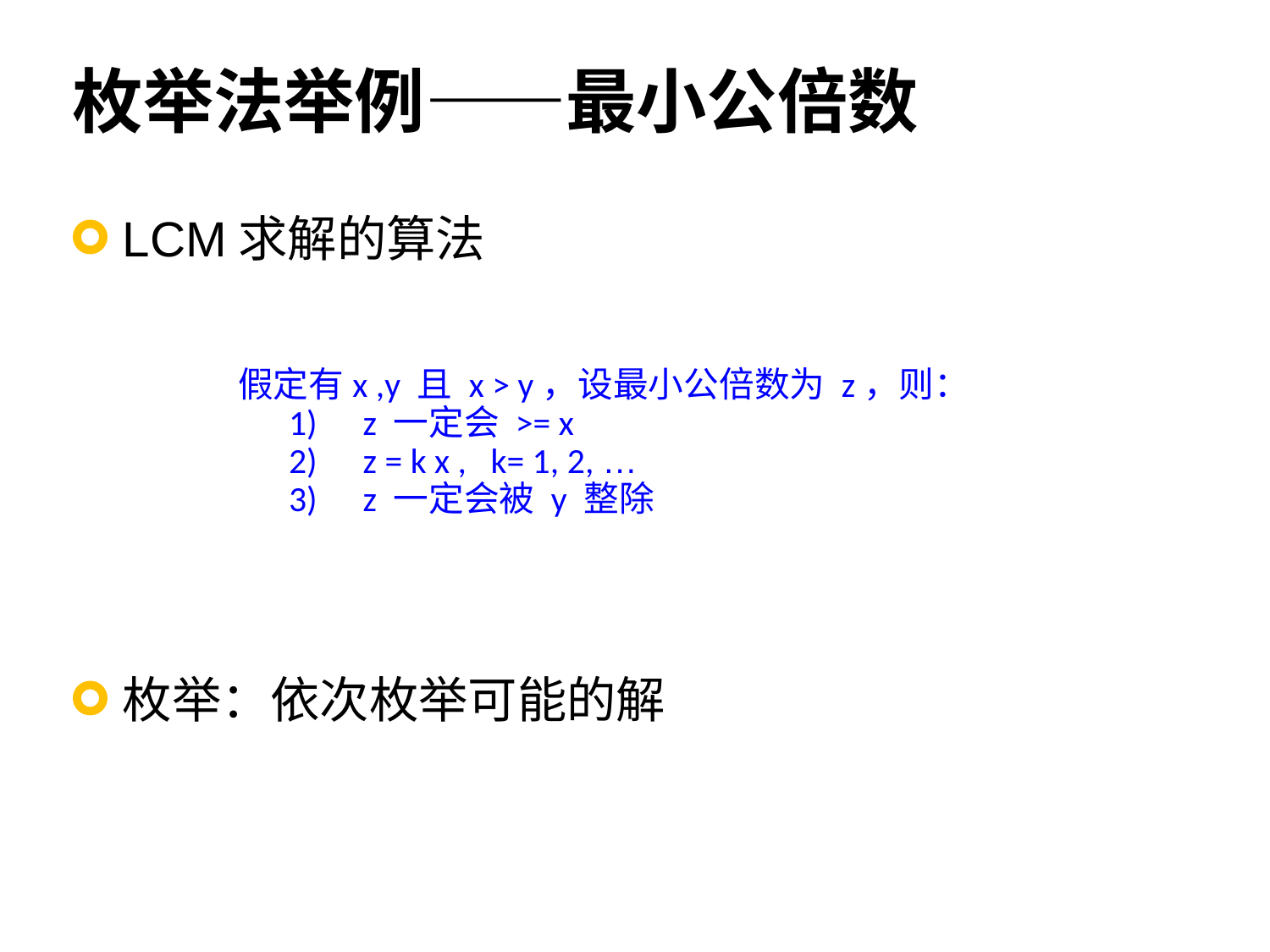

# 枚举法举例——最小公倍数
LCM求解的算法

枚举：依次枚举可能的解
假定有x ,y 且 x > y，设最小公倍数为 z，则：
z 一定会 >= x
z = k x ,   k= 1, 2, …
z 一定会被 y 整除